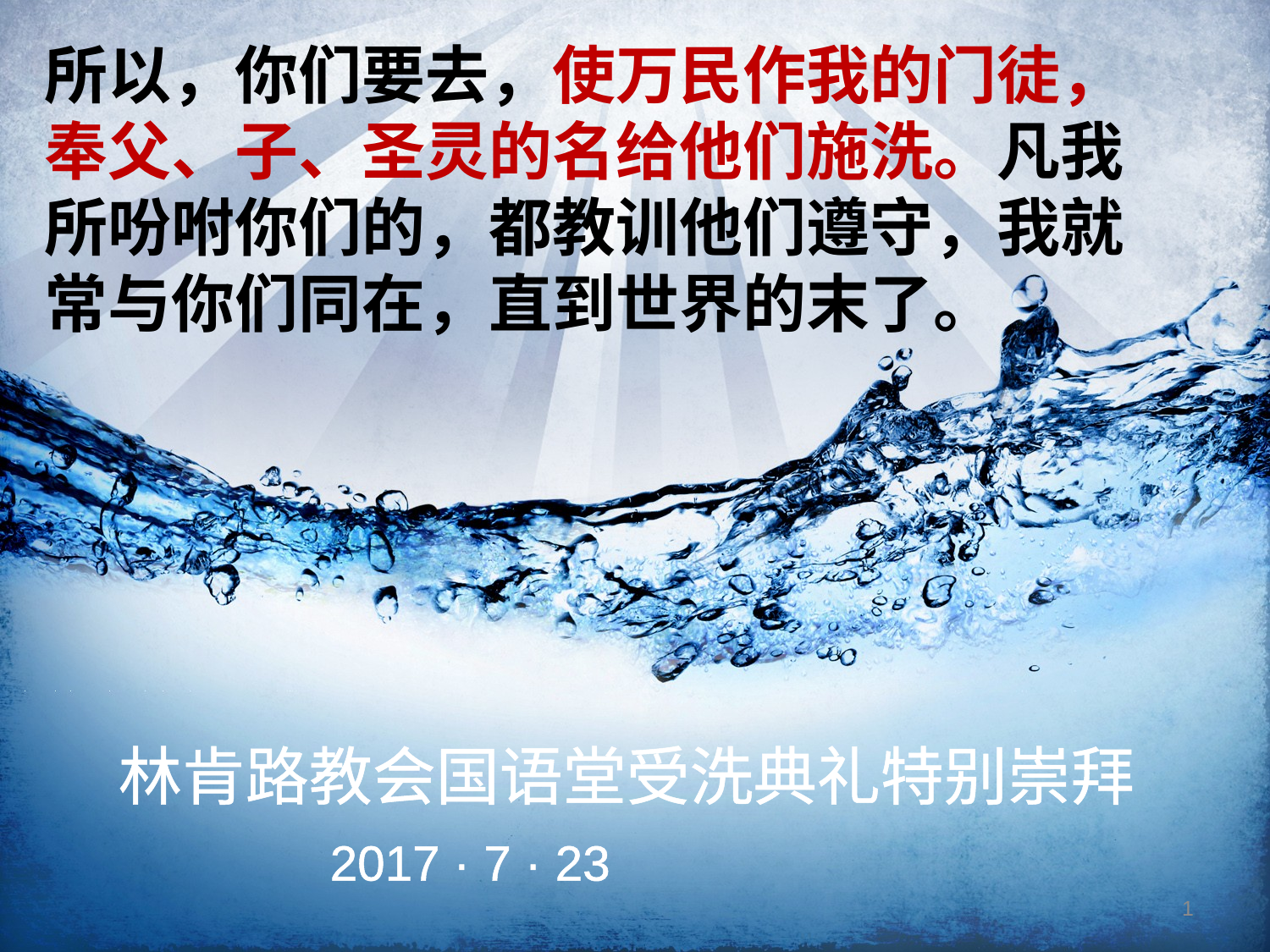

所以，你们要去，使万民作我的门徒，奉父、子、圣灵的名给他们施洗。凡我所吩咐你们的，都教训他们遵守，我就常与你们同在，直到世界的末了。
林肯路教会国语堂受洗典礼特别崇拜
2017 · 7 · 23
1